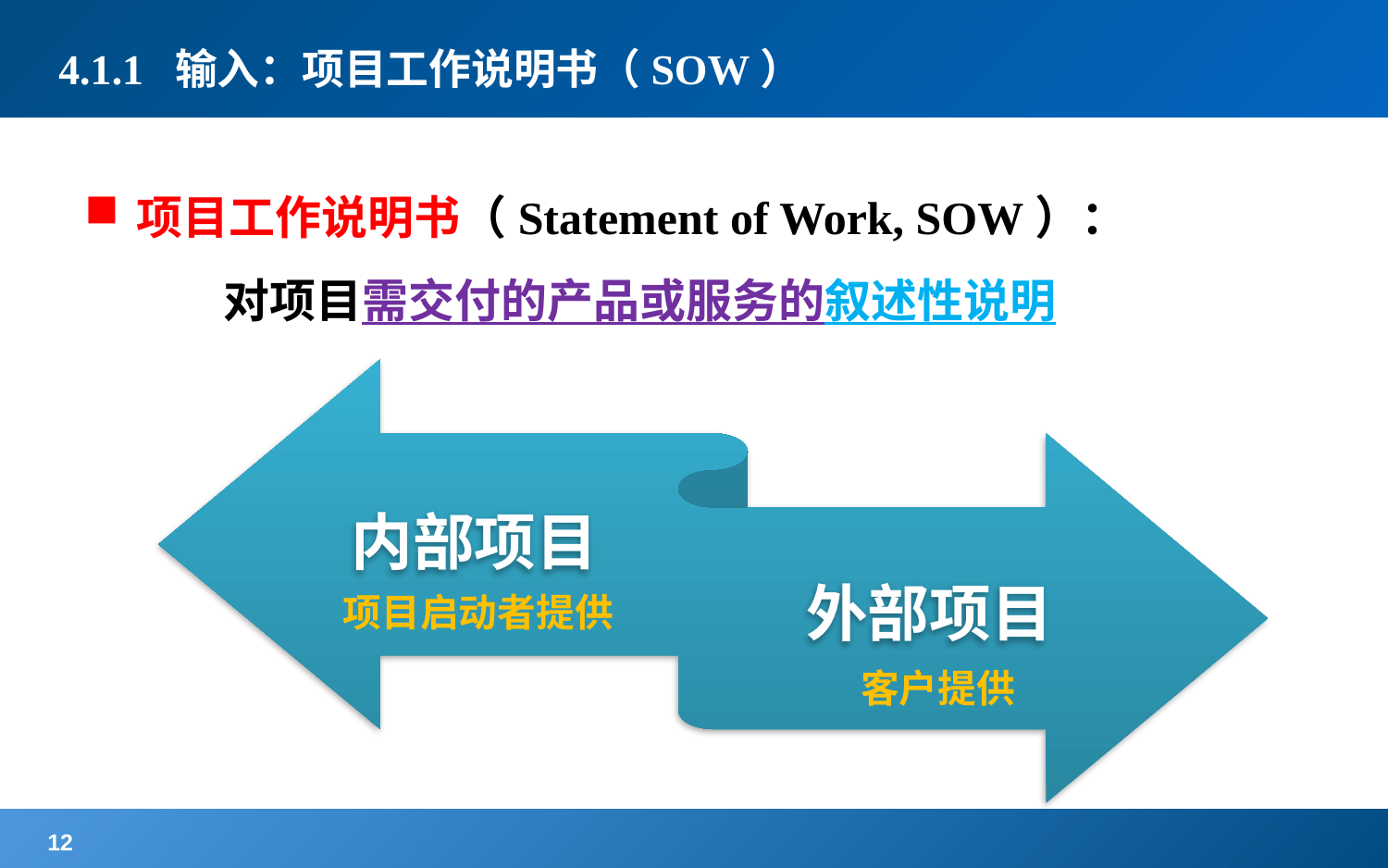

# 4.1.1  输入：项目工作说明书（SOW）
项目工作说明书（Statement of Work, SOW）：
	对项目需交付的产品或服务的叙述性说明

内部项目
外部项目
项目启动者提供
客户提供